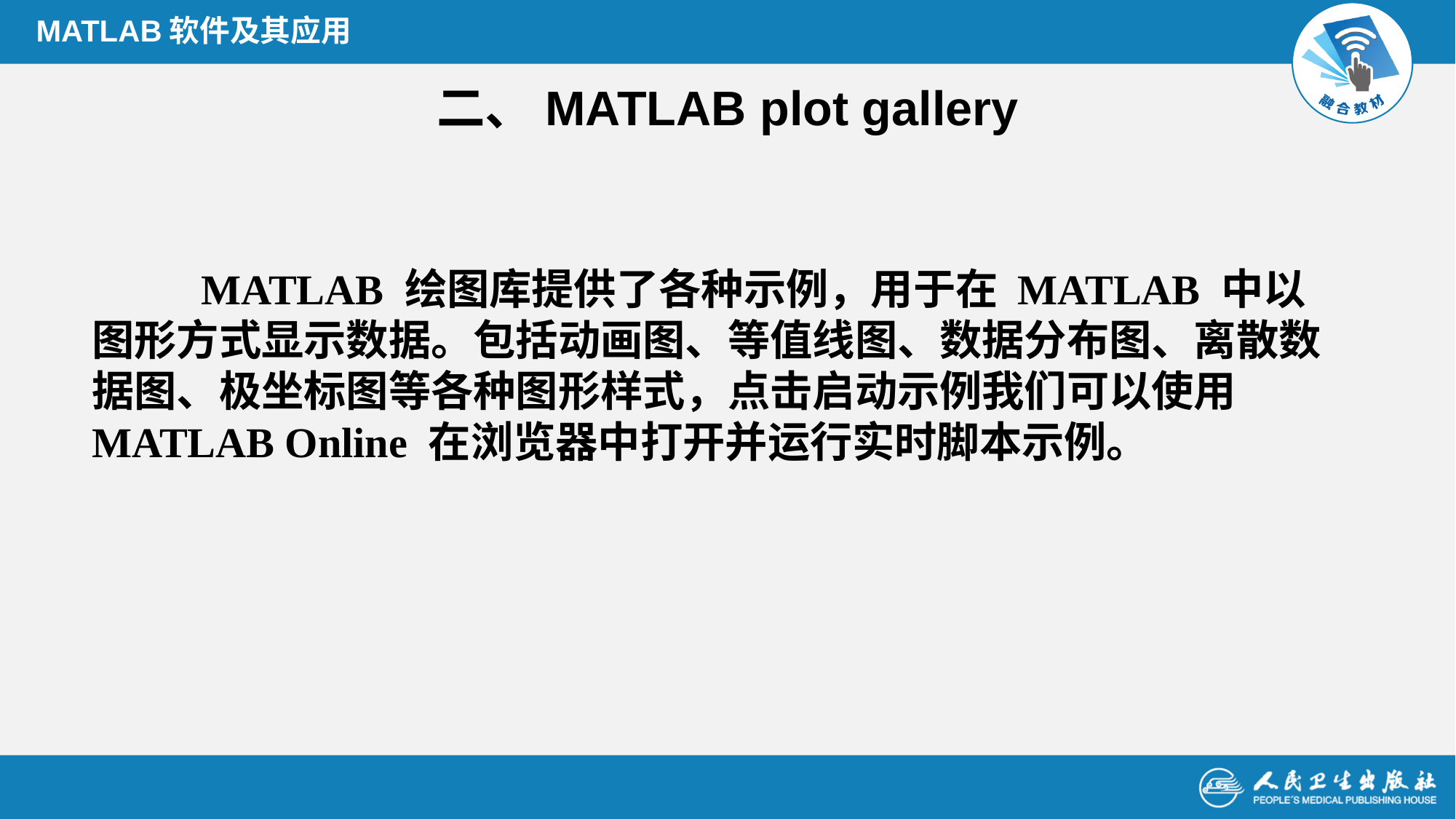

MATLAB软件及其应用
二、MATLAB plot gallery

	MATLAB 绘图库提供了各种示例，用于在 MATLAB 中以图形方式显示数据。包括动画图、等值线图、数据分布图、离散数据图、极坐标图等各种图形样式，点击启动示例我们可以使用 MATLAB Online 在浏览器中打开并运行实时脚本示例。